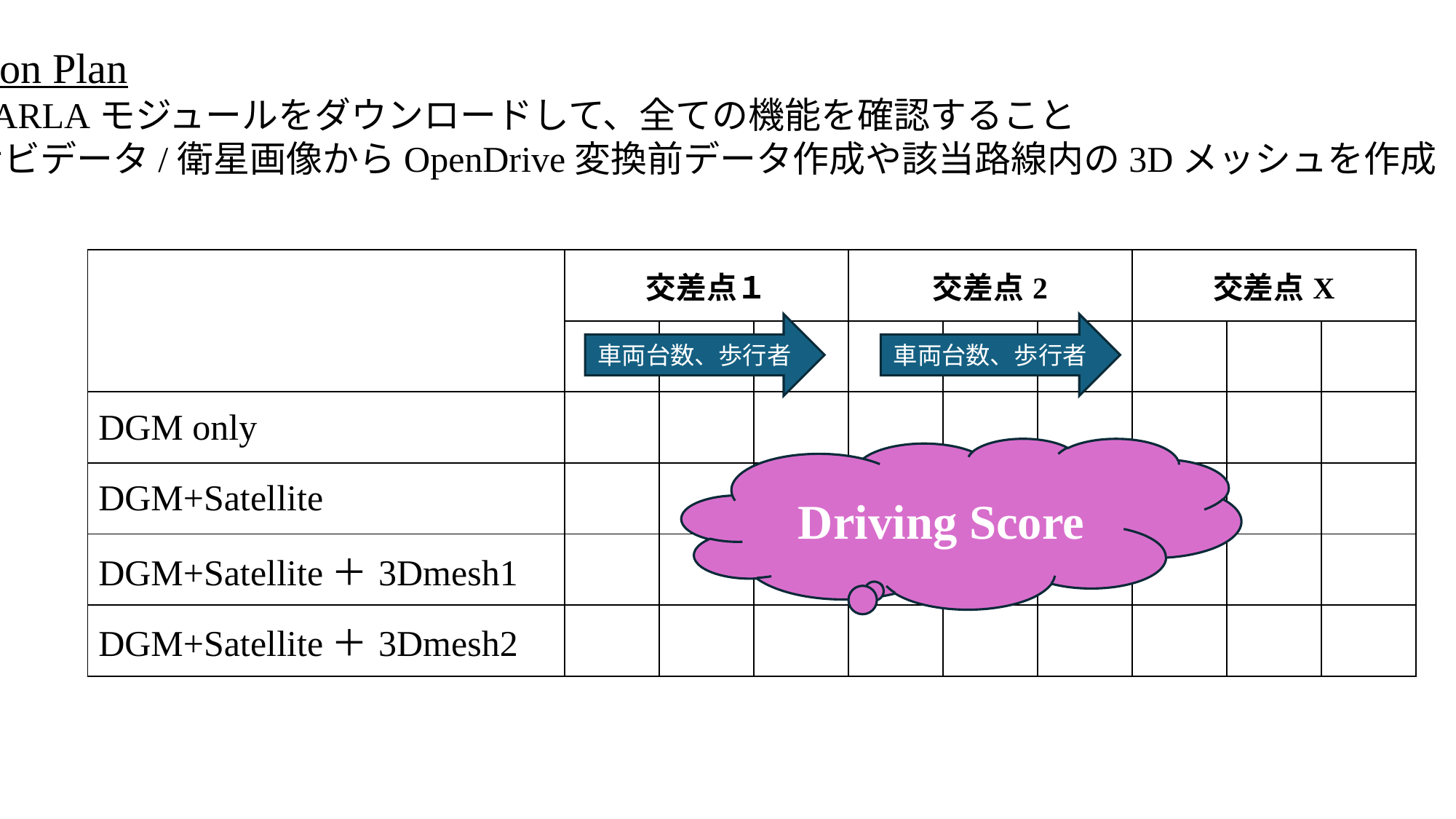

Action Plan
CARLAモジュールをダウンロードして、全ての機能を確認すること
ナビデータ/衛星画像からOpenDrive変換前データ作成や該当路線内の3Dメッシュを作成
|  | 交差点１ |  |  | 交差点2 |  |  | 交差点X |  |  |
| --- | --- | --- | --- | --- | --- | --- | --- | --- | --- |
|  |  |  |  |  |  |  |  |  |  |
| DGM only |  |  |  |  |  |  |  |  |  |
| DGM+Satellite |  |  |  |  |  |  |  |  |  |
| DGM+Satellite＋3Dmesh1 |  |  |  |  |  |  |  |  |  |
| DGM+Satellite＋3Dmesh2 |  |  |  |  |  |  |  |  |  |
車両台数、歩行者
車両台数、歩行者
Driving Score